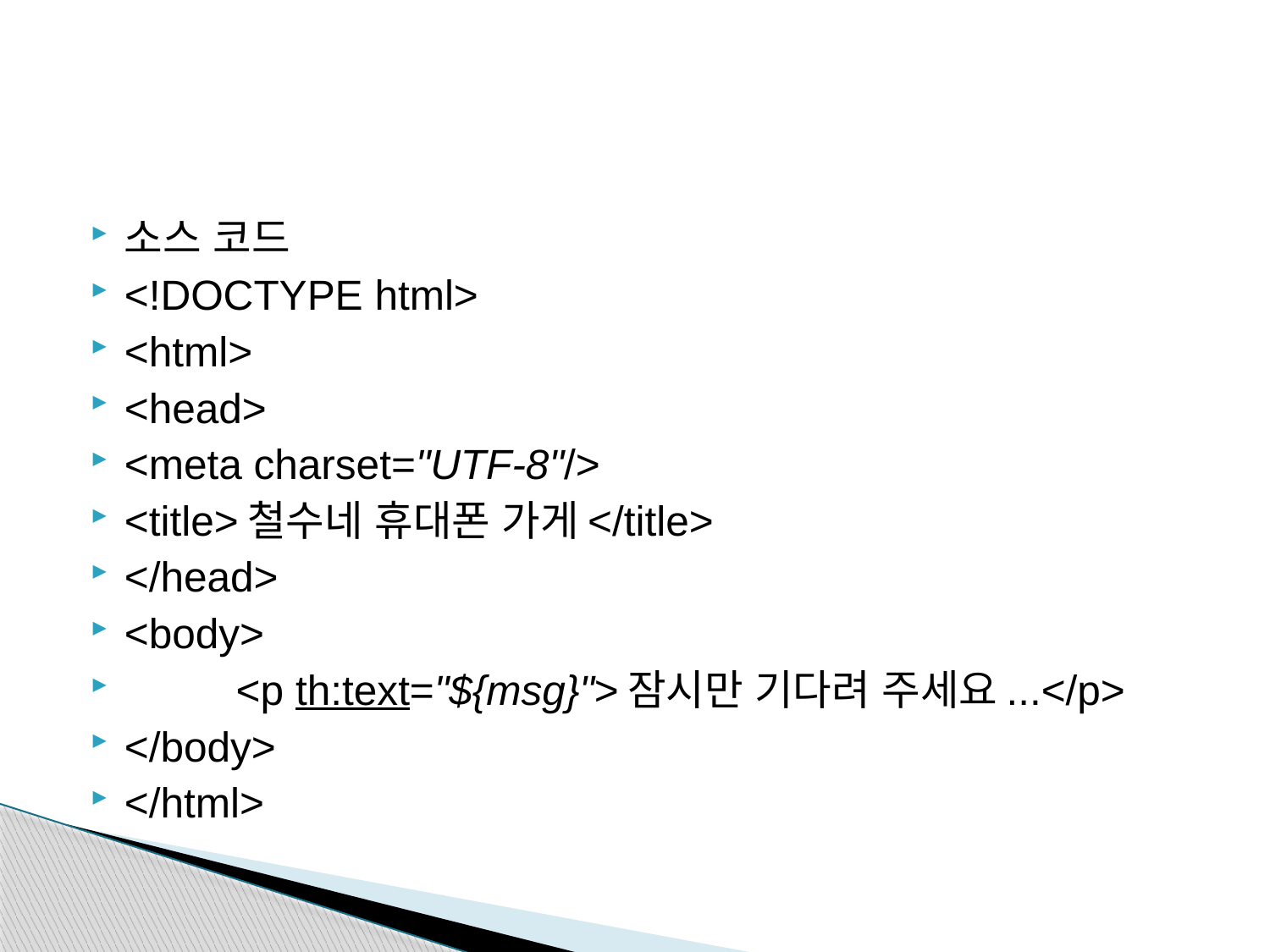

#
소스 코드
<!DOCTYPE html>
<html>
<head>
<meta charset="UTF-8"/>
<title>철수네 휴대폰 가게</title>
</head>
<body>
	<p th:text="${msg}">잠시만 기다려 주세요...</p>
</body>
</html>